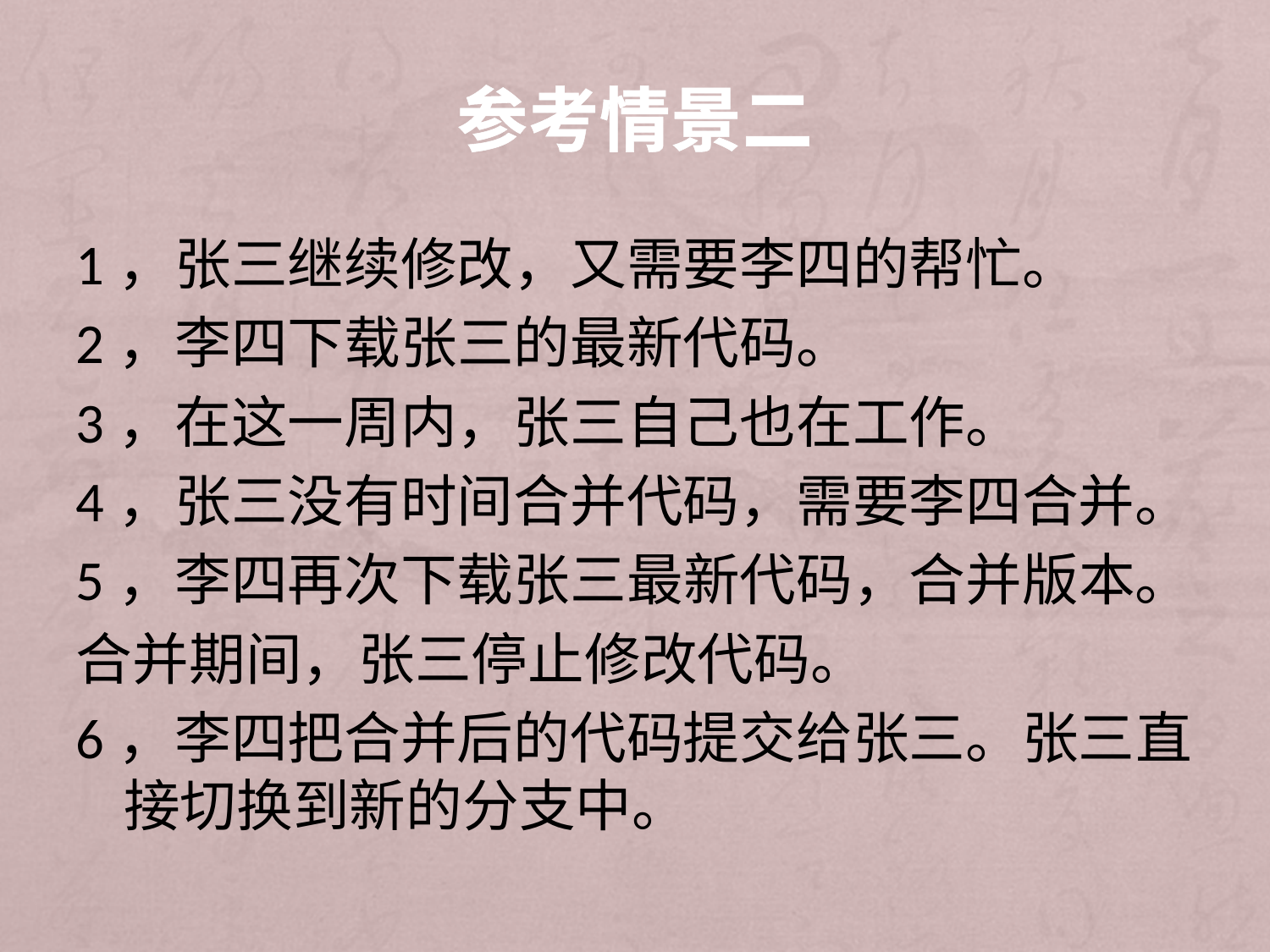

# 参考情景二
1，张三继续修改，又需要李四的帮忙。
2，李四下载张三的最新代码。
3，在这一周内，张三自己也在工作。
4，张三没有时间合并代码，需要李四合并。
5，李四再次下载张三最新代码，合并版本。
合并期间，张三停止修改代码。
6，李四把合并后的代码提交给张三。张三直接切换到新的分支中。